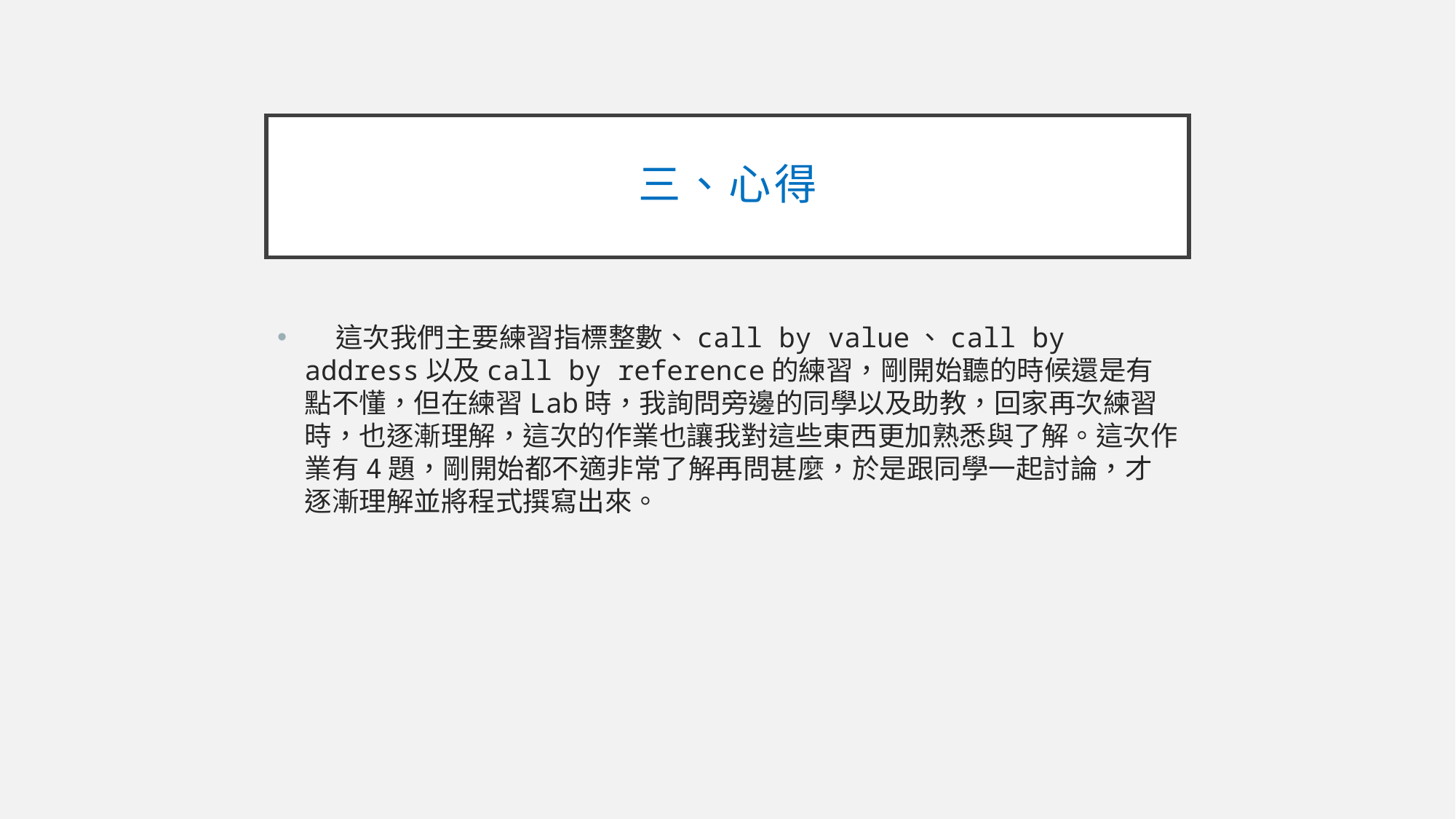

# 三、心得
    這次我們主要練習指標整數、call by value、call by address以及call by reference的練習，剛開始聽的時候還是有點不懂，但在練習Lab時，我詢問旁邊的同學以及助教，回家再次練習時，也逐漸理解，這次的作業也讓我對這些東西更加熟悉與了解。這次作業有4題，剛開始都不適非常了解再問甚麼，於是跟同學一起討論，才逐漸理解並將程式撰寫出來。